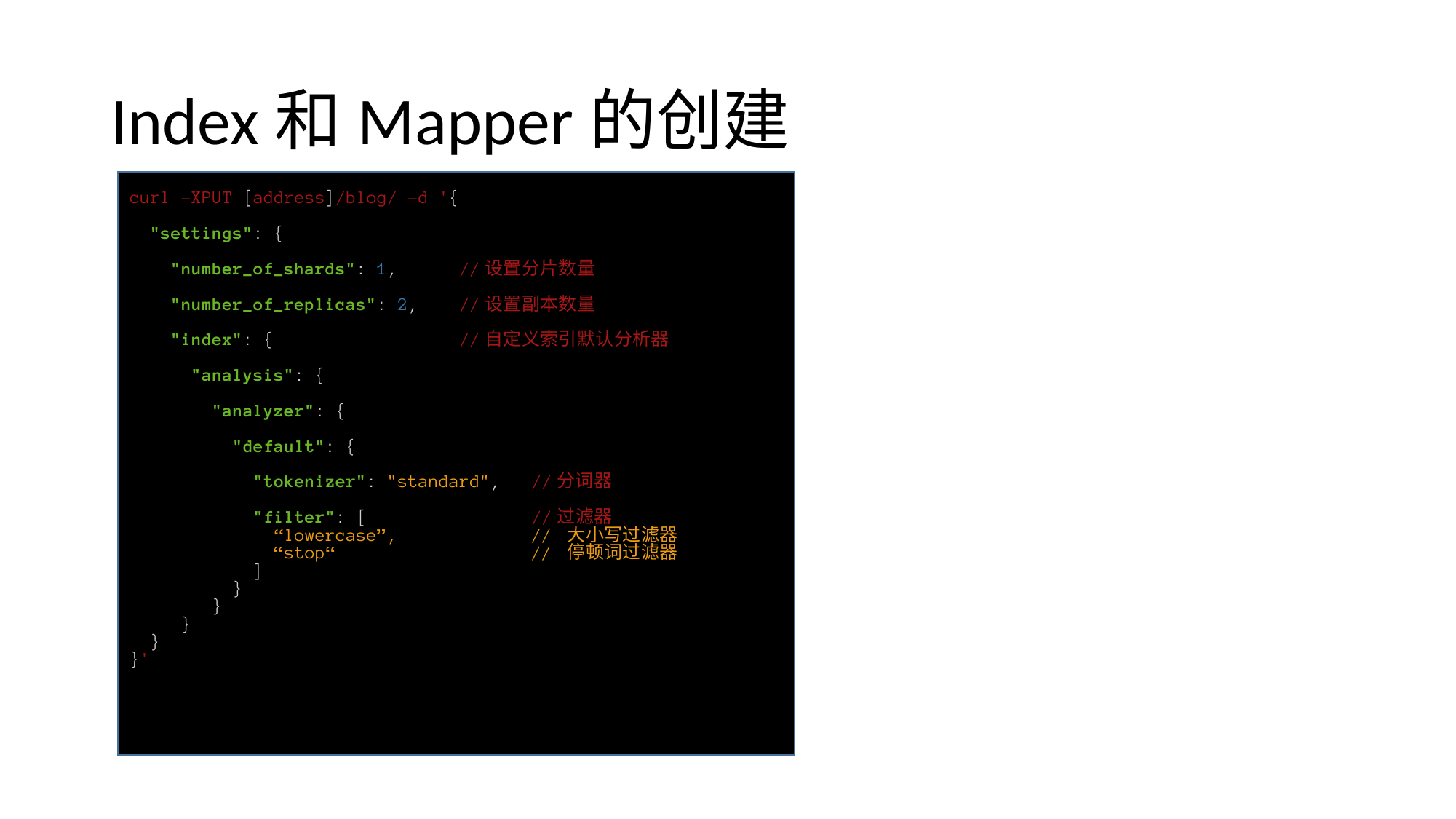

# Index和Mapper的创建

curl -XPUT [address]/blog/ -d '{

  "settings": {

    "number_of_shards": 1,      //设置分片数量

    "number_of_replicas": 2,    //设置副本数量

    "index": {                  //自定义索引默认分析器

      "analysis": {

        "analyzer": {

          "default": {

            "tokenizer": "standard",   //分词器

            "filter": [                //过滤器
              “lowercase”,             // 大小写过滤器
              “stop“                   // 停顿词过滤器
            ]
          }
        }
     }
  }
}'